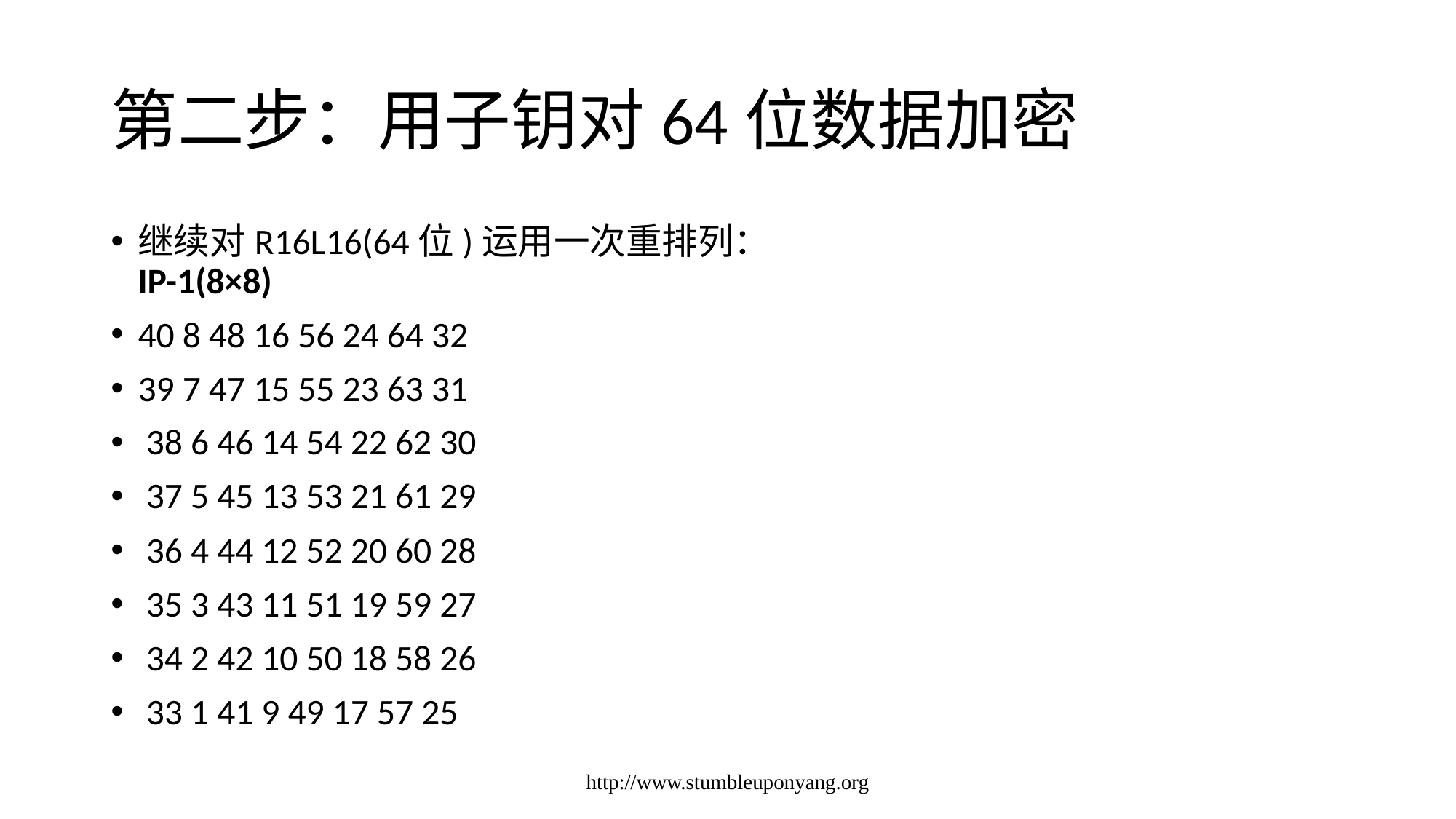

# 第二步：用子钥对64位数据加密
继续对R16L16(64位)运用一次重排列：
IP-1(8×8)
40 8 48 16 56 24 64 32
39 7 47 15 55 23 63 31
 38 6 46 14 54 22 62 30
 37 5 45 13 53 21 61 29
 36 4 44 12 52 20 60 28
 35 3 43 11 51 19 59 27
 34 2 42 10 50 18 58 26
 33 1 41 9 49 17 57 25
http://www.stumbleuponyang.org